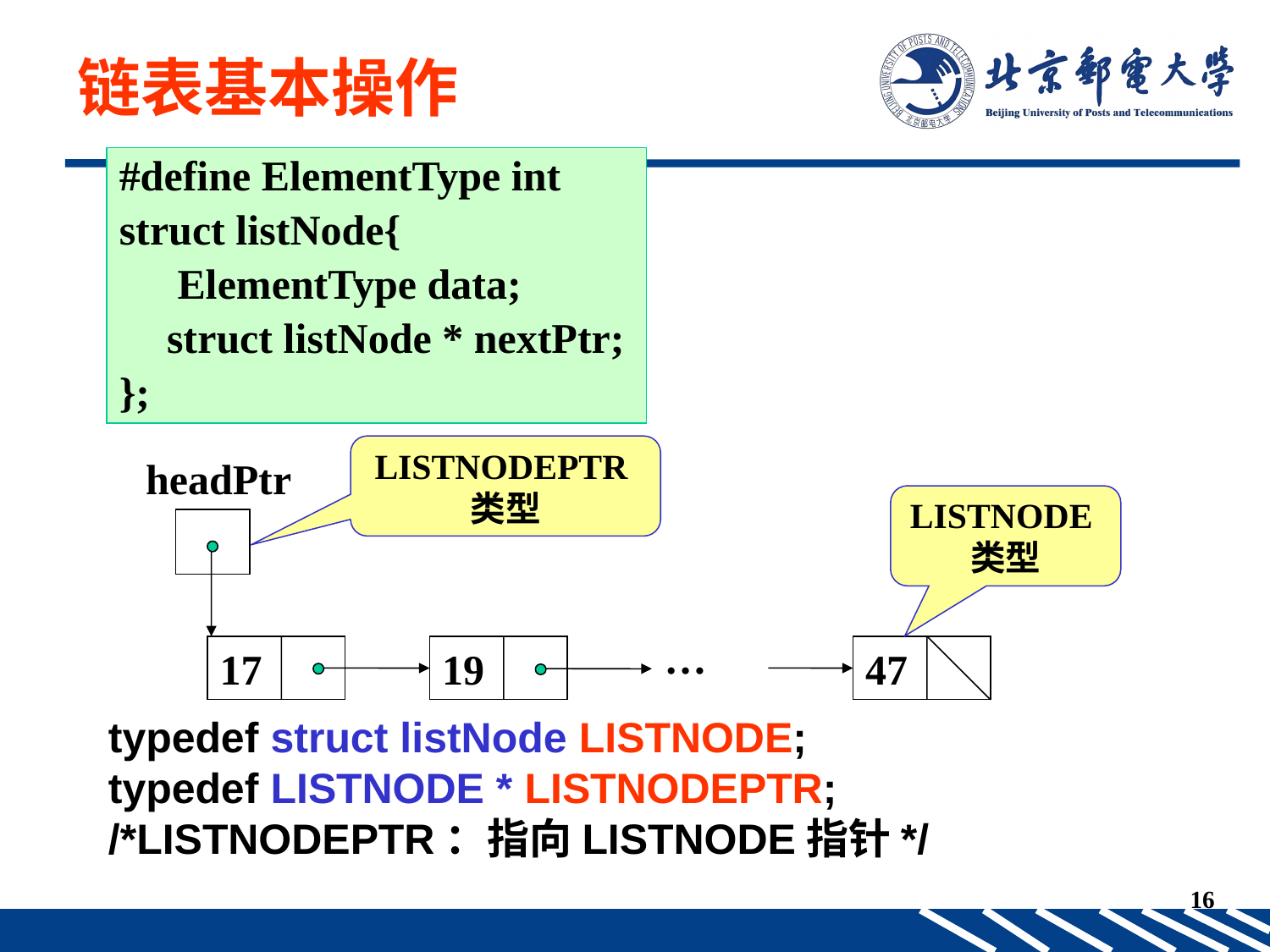

链表基本操作
#define ElementType int
struct listNode{
	 ElementType data;
	struct listNode * nextPtr;
};
LISTNODEPTR类型
headPtr

…
17

19

47

LISTNODE类型
typedef struct listNode LISTNODE;
typedef LISTNODE * LISTNODEPTR;
/*LISTNODEPTR：指向LISTNODE指针*/

16